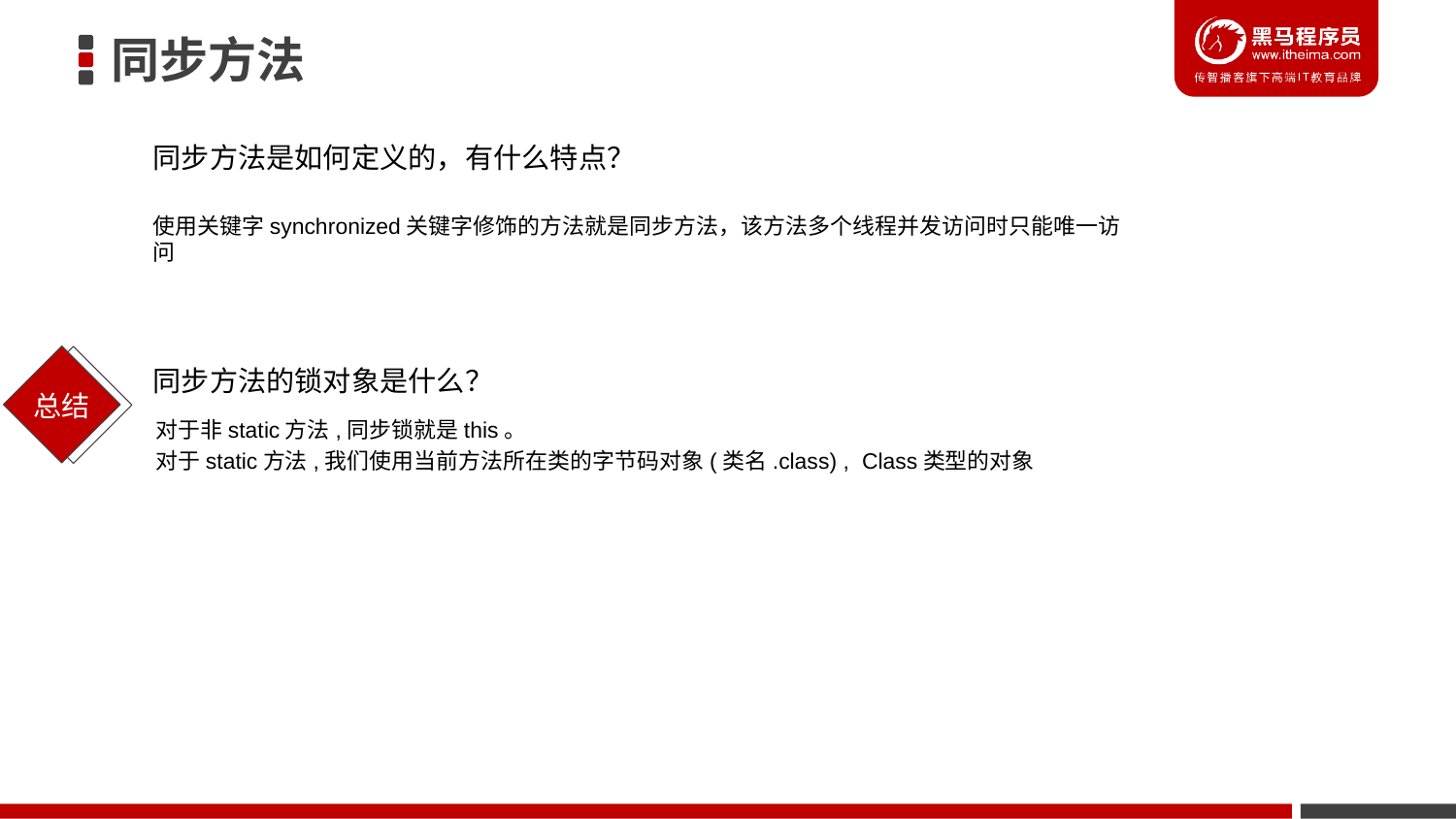

# 同步方法
同步方法是如何定义的，有什么特点？
使用关键字synchronized关键字修饰的方法就是同步方法，该方法多个线程并发访问时只能唯一访问
同步方法的锁对象是什么？
对于非static方法,同步锁就是this。
对于static方法,我们使用当前方法所在类的字节码对象(类名.class) ,  Class类型的对象